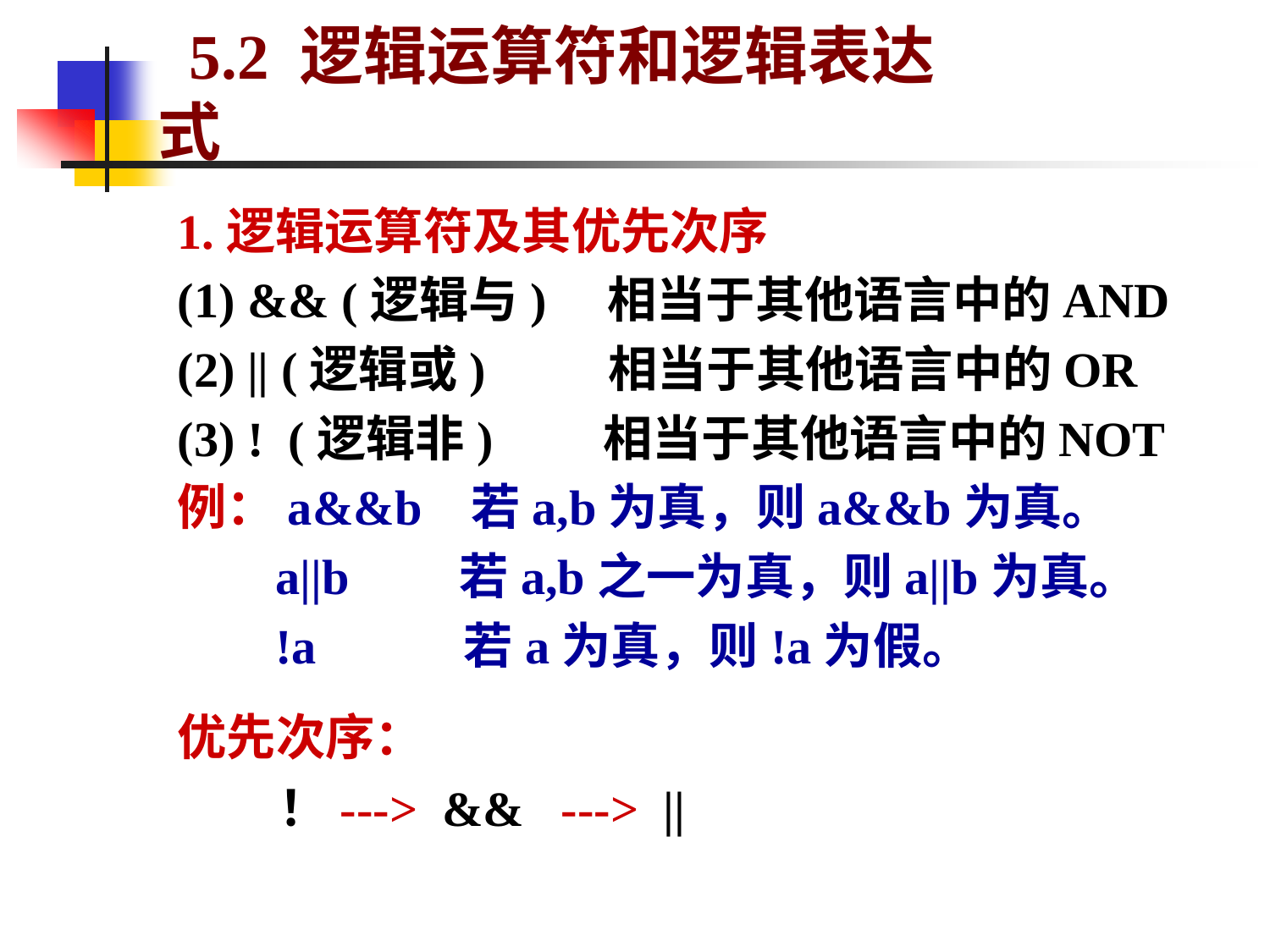

# 5.2 逻辑运算符和逻辑表达式
1.逻辑运算符及其优先次序
(1) && (逻辑与)    相当于其他语言中的AND
(2) || (逻辑或)         相当于其他语言中的OR
(3) !  (逻辑非)        相当于其他语言中的NOT
例：a&&b   若a,b为真，则a&&b为真。
        a||b        若a,b之一为真，则a||b为真。
        !a           若a为真，则!a为假。

优先次序：
        ！--->  &&   --->  ||